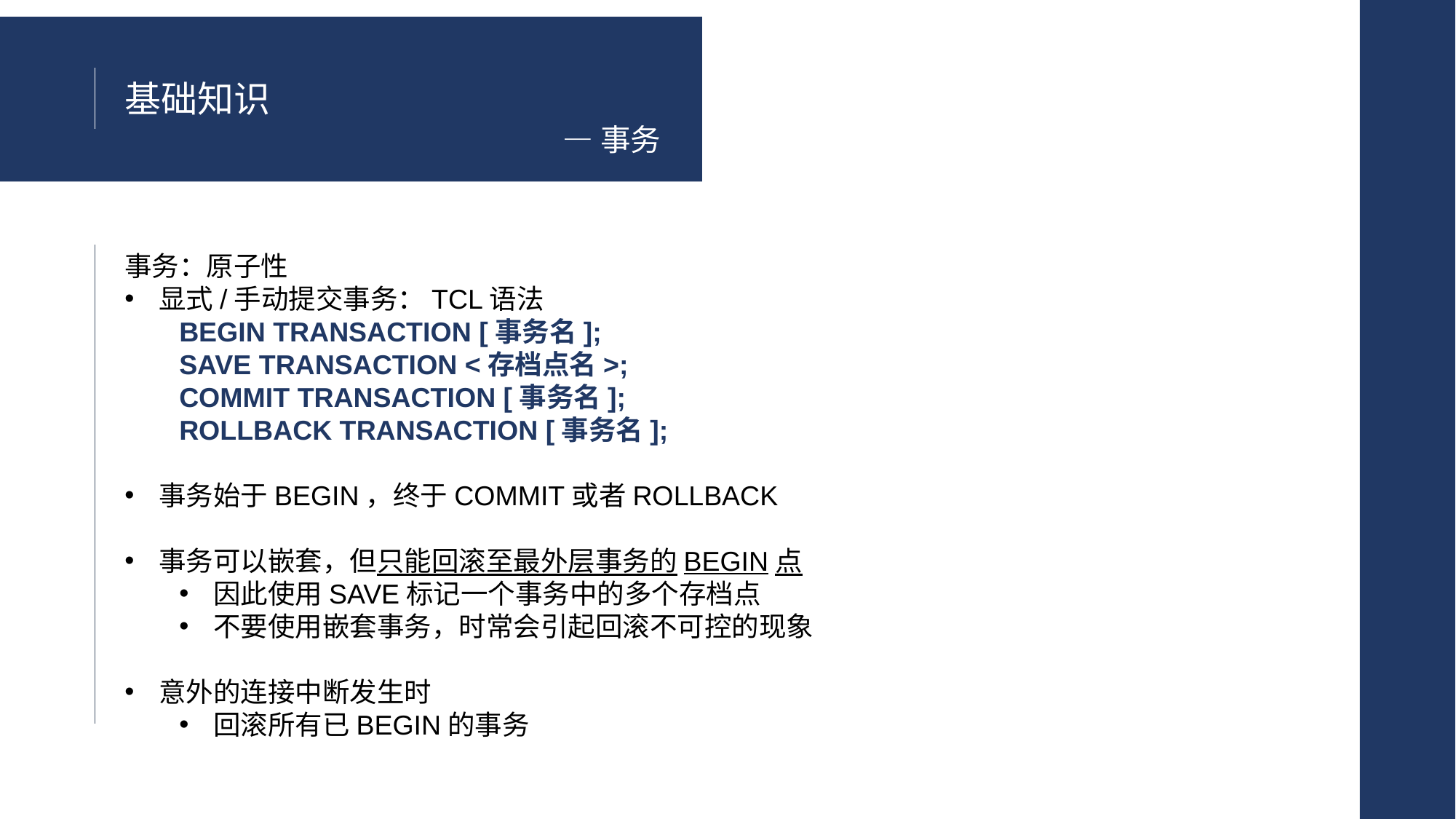

基础知识
—事务

事务：原子性
显式/手动提交事务：TCL语法
BEGIN TRANSACTION [事务名];
SAVE TRANSACTION <存档点名>;
COMMIT TRANSACTION [事务名];
ROLLBACK TRANSACTION [事务名];

事务始于BEGIN，终于COMMIT或者ROLLBACK

事务可以嵌套，但只能回滚至最外层事务的BEGIN点
因此使用SAVE标记一个事务中的多个存档点
不要使用嵌套事务，时常会引起回滚不可控的现象

意外的连接中断发生时
回滚所有已BEGIN的事务